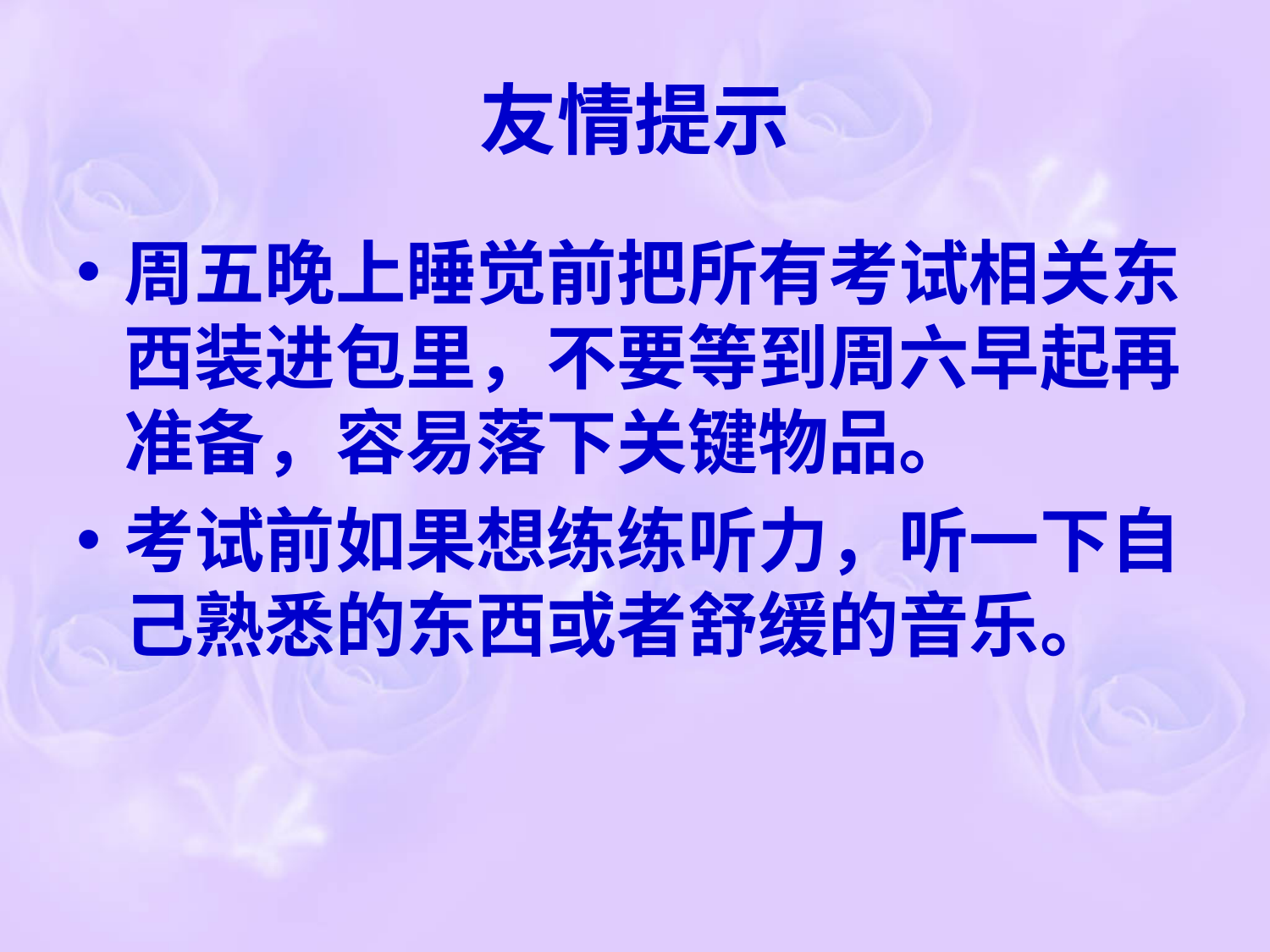

# 友情提示
周五晚上睡觉前把所有考试相关东西装进包里，不要等到周六早起再准备，容易落下关键物品。
考试前如果想练练听力，听一下自己熟悉的东西或者舒缓的音乐。